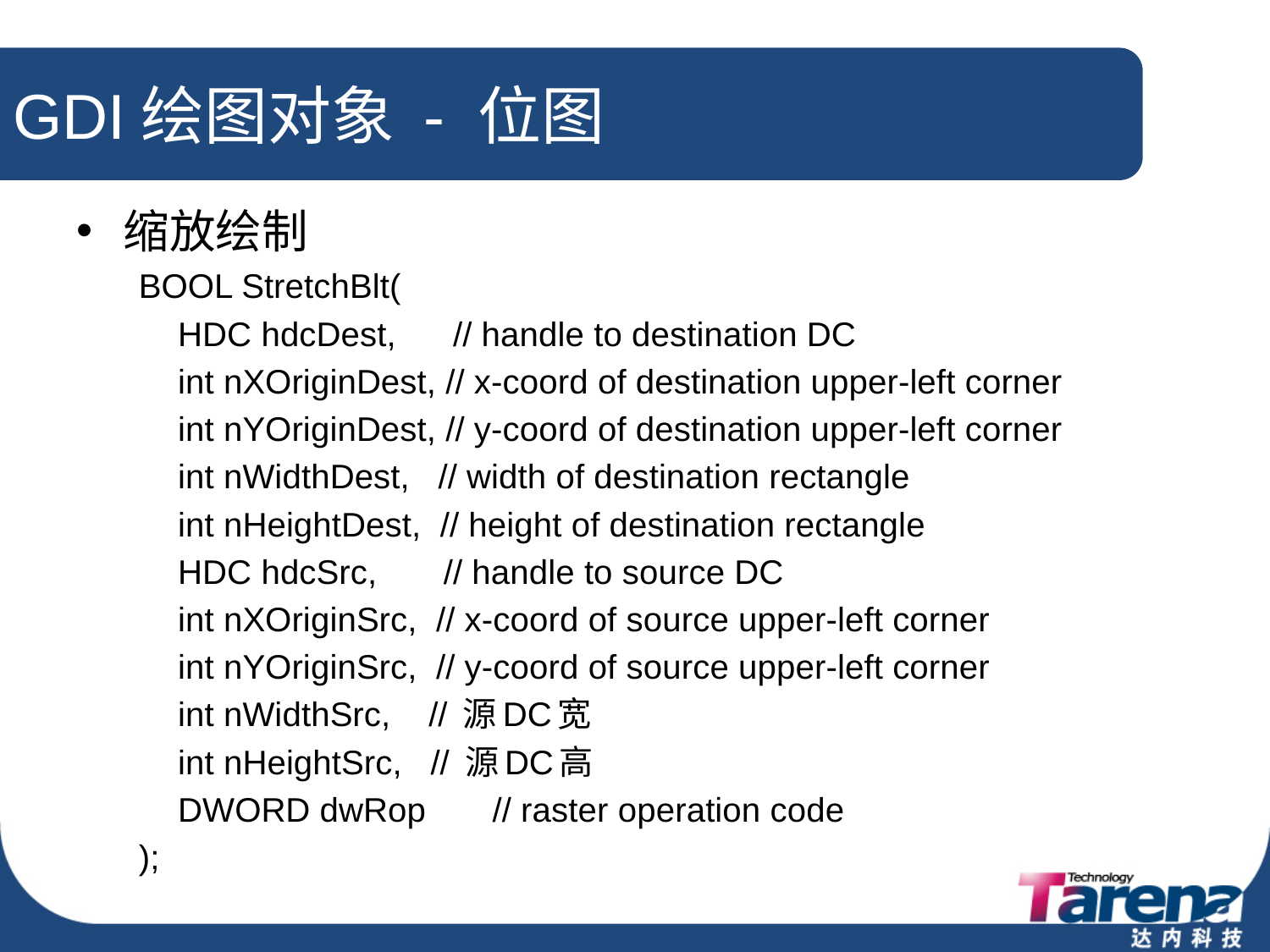

# GDI绘图对象 - 位图
缩放绘制
BOOL StretchBlt(
	HDC hdcDest,      // handle to destination DC
	int nXOriginDest, // x-coord of destination upper-left corner
	int nYOriginDest, // y-coord of destination upper-left corner
	int nWidthDest,   // width of destination rectangle
	int nHeightDest,  // height of destination rectangle
	HDC hdcSrc,       // handle to source DC
	int nXOriginSrc,  // x-coord of source upper-left corner
	int nYOriginSrc,  // y-coord of source upper-left corner
	int nWidthSrc,    // 源DC宽
	int nHeightSrc,   // 源DC高
	DWORD dwRop       // raster operation code
);